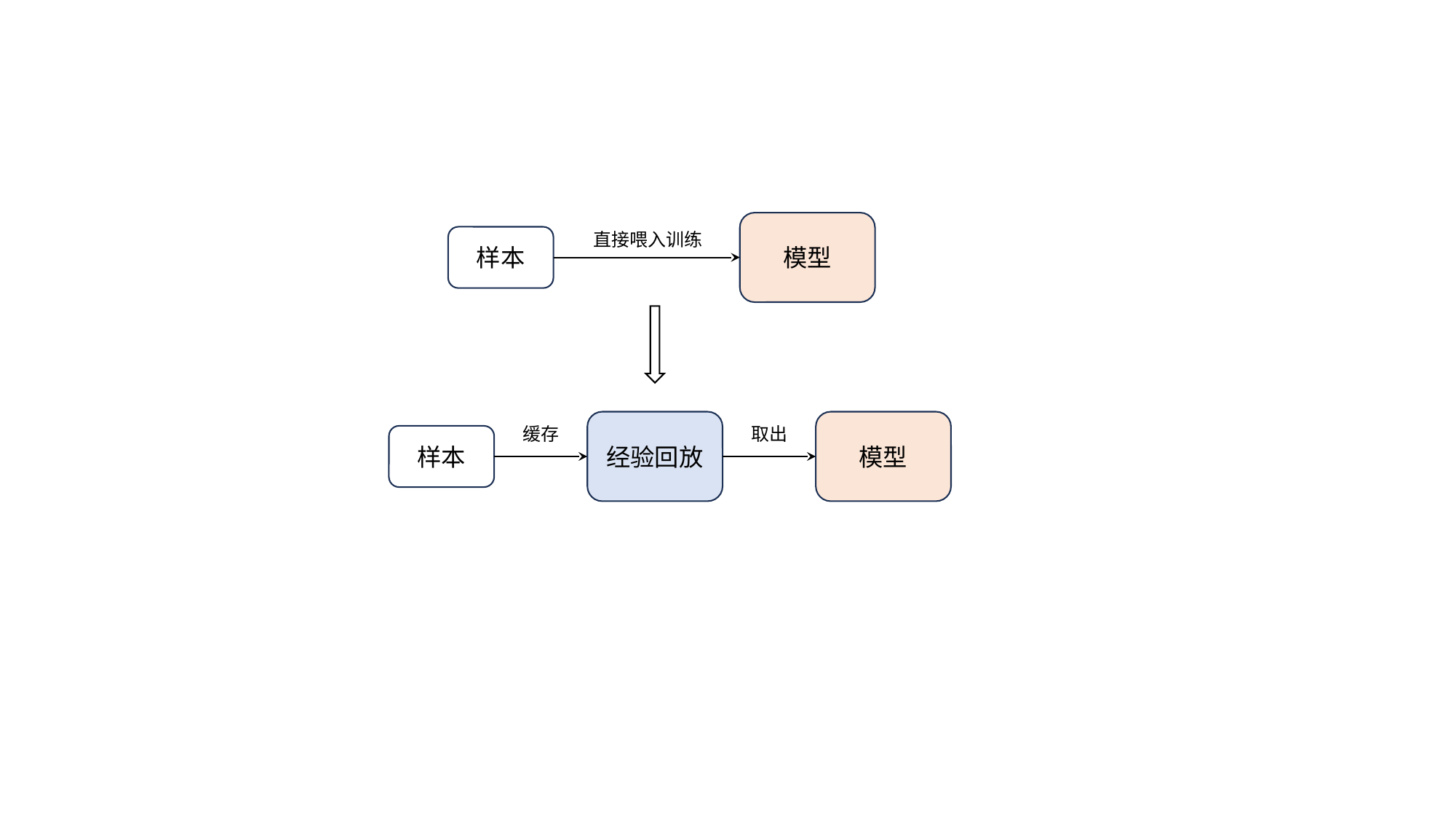

模型

直接喂入训练
样本

经验回放

模型

取出
缓存
样本